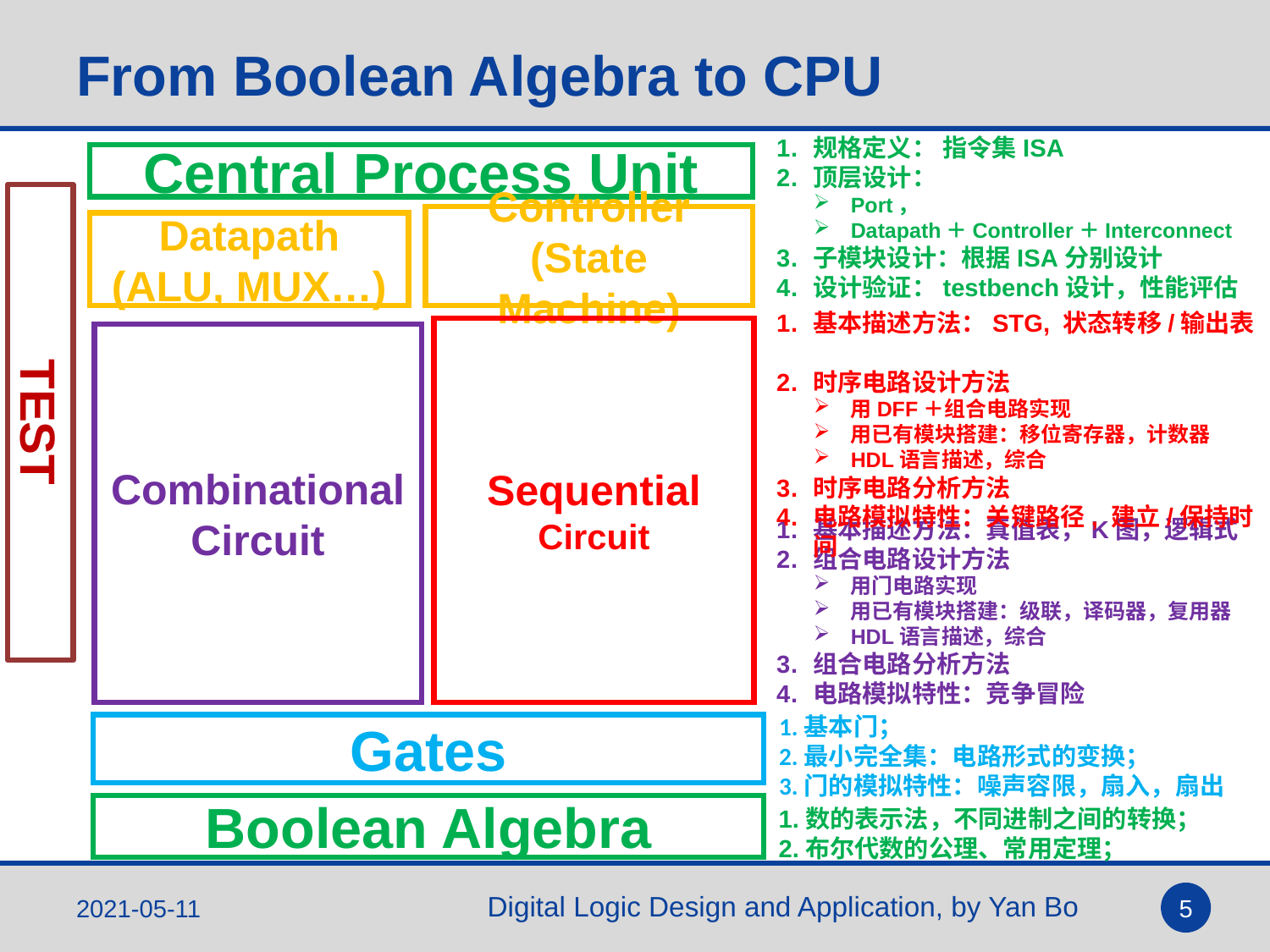

# From Boolean Algebra to CPU
规格定义： 指令集ISA
顶层设计：
Port，
Datapath＋Controller＋Interconnect
子模块设计：根据ISA分别设计
设计验证：testbench设计，性能评估
Central Process Unit
TEST
Controller
(State Machine)
Datapath
(ALU, MUX…)
Sequential
Circuit
Combinational Circuit
Gates
Boolean Algebra
基本描述方法：STG, 状态转移/输出表
时序电路设计方法
用DFF＋组合电路实现
用已有模块搭建：移位寄存器，计数器
HDL语言描述，综合
时序电路分析方法
电路模拟特性：关键路径, 建立/保持时间
基本描述方法：真值表，K图，逻辑式
组合电路设计方法
用门电路实现
用已有模块搭建：级联，译码器，复用器
HDL语言描述，综合
组合电路分析方法
电路模拟特性：竞争冒险
1.基本门；
2.最小完全集：电路形式的变换；
3.门的模拟特性：噪声容限，扇入，扇出
1.数的表示法，不同进制之间的转换；
2.布尔代数的公理、常用定理；
2021-05-11
5